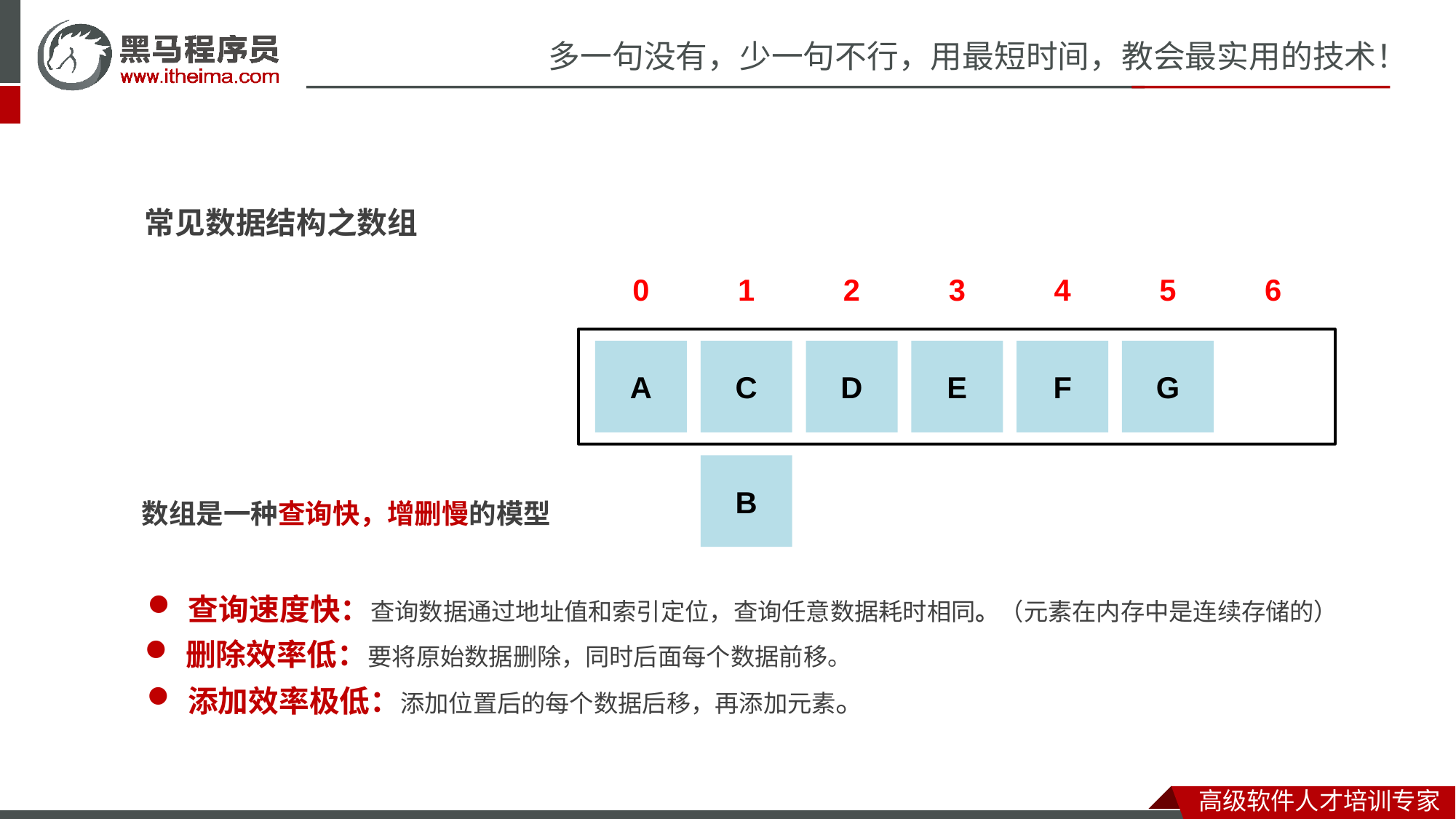

常见数据结构之数组
0
1
2
3
4
5
6

A
C
D
E
F
G
B
数组是一种查询快，增删慢的模型
查询速度快：查询数据通过地址值和索引定位，查询任意数据耗时相同。（元素在内存中是连续存储的）
删除效率低：要将原始数据删除，同时后面每个数据前移。
添加效率极低：添加位置后的每个数据后移，再添加元素。